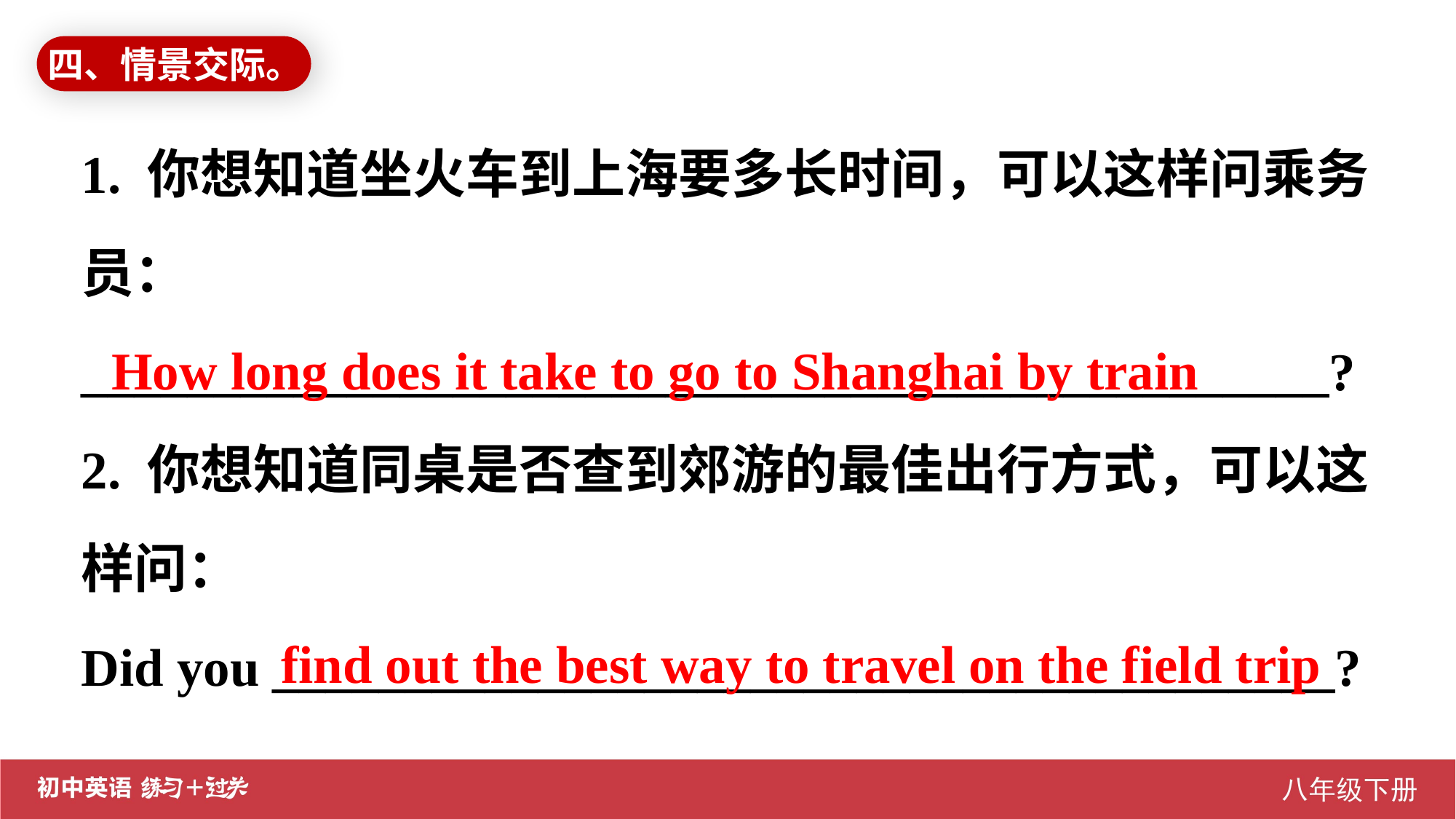

四、情景交际。
1. 你想知道坐火车到上海要多长时间，可以这样问乘务员：
_______________________________________________?
2. 你想知道同桌是否查到郊游的最佳出行方式，可以这样问：
Did you ________________________________________?
How long does it take to go to Shanghai by train
find out the best way to travel on the field trip